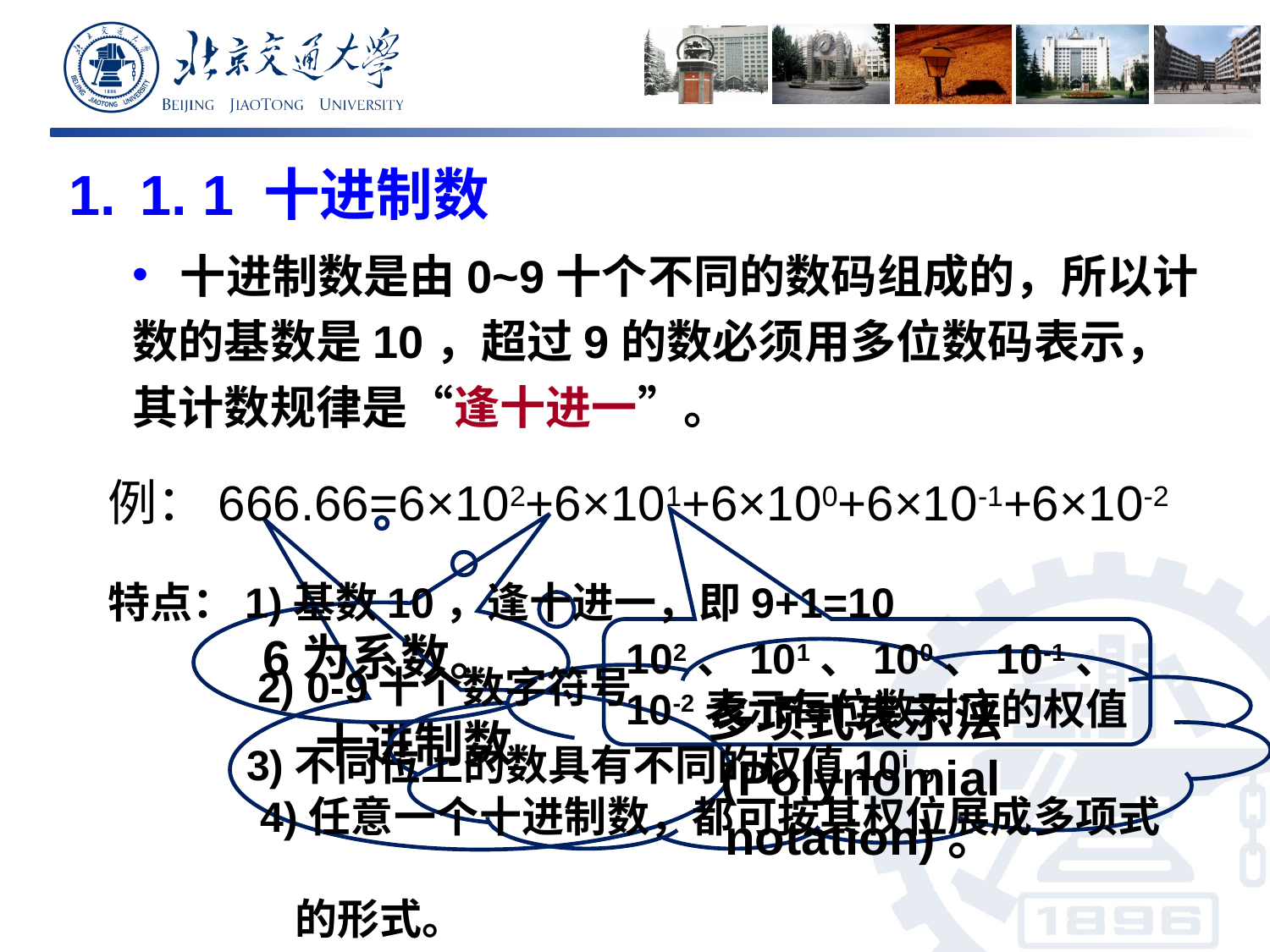

1. 1 十进制数
  十进制数是由0~9十个不同的数码组成的，所以计数的基数是10，超过9的数必须用多位数码表示，其计数规律是“逢十进一”。
例：666.66=6×102+6×101+6×100+6×10-1+6×10-2

特点：1)基数10，逢十进一，即9+1=10
6为系数。
102、101、100、10-1、10-2表示每位数对应的权值
多项式表示法(Polynomial notation)。

2) 0-9十个数字符号
十进制数
3)不同位上的数具有不同的权值10i。
 4)任意一个十进制数，都可按其权位展成多项式
    的形式。